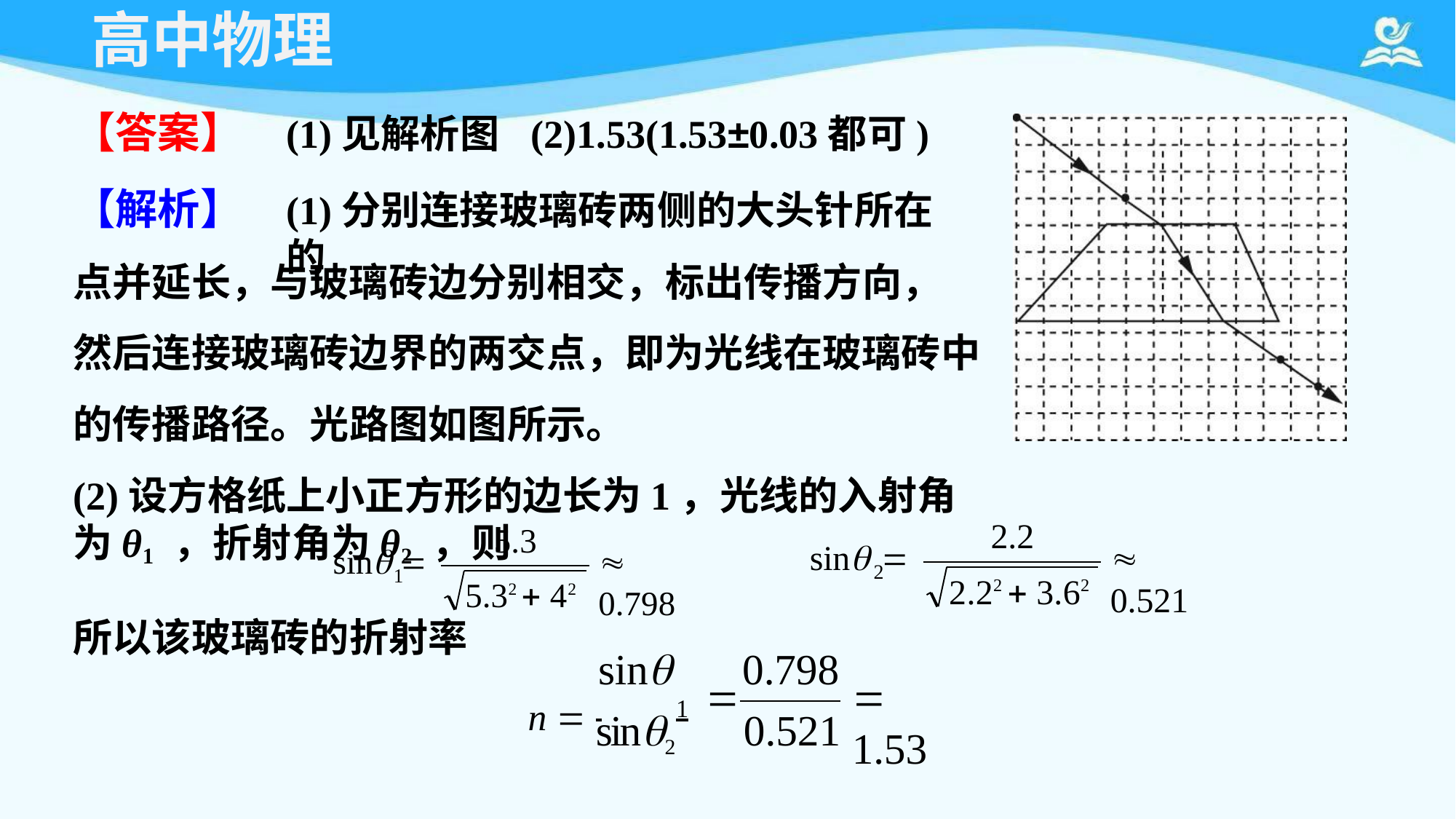

# 高中物理
【答案】
【解析】
(1)见解析图	(2)1.53(1.53±0.03都可)
(1)分别连接玻璃砖两侧的大头针所在的

点并延长，与玻璃砖边分别相交，标出传播方向，  然后连接玻璃砖边界的两交点，即为光线在玻璃砖中 的传播路径。光路图如图所示。
(2)设方格纸上小正方形的边长为1，光线的入射角为θ1 ，折射角为θ2 ，则
2.2
5.3
sinθ =
≈ 0.521
sinθ =
≈ 0.798
2
1

2.22 + 3.62

5.32 + 42

所以该玻璃砖的折射率
sinθ
0.798
n =  	1
=
= 1.53
sinθ2

0.521